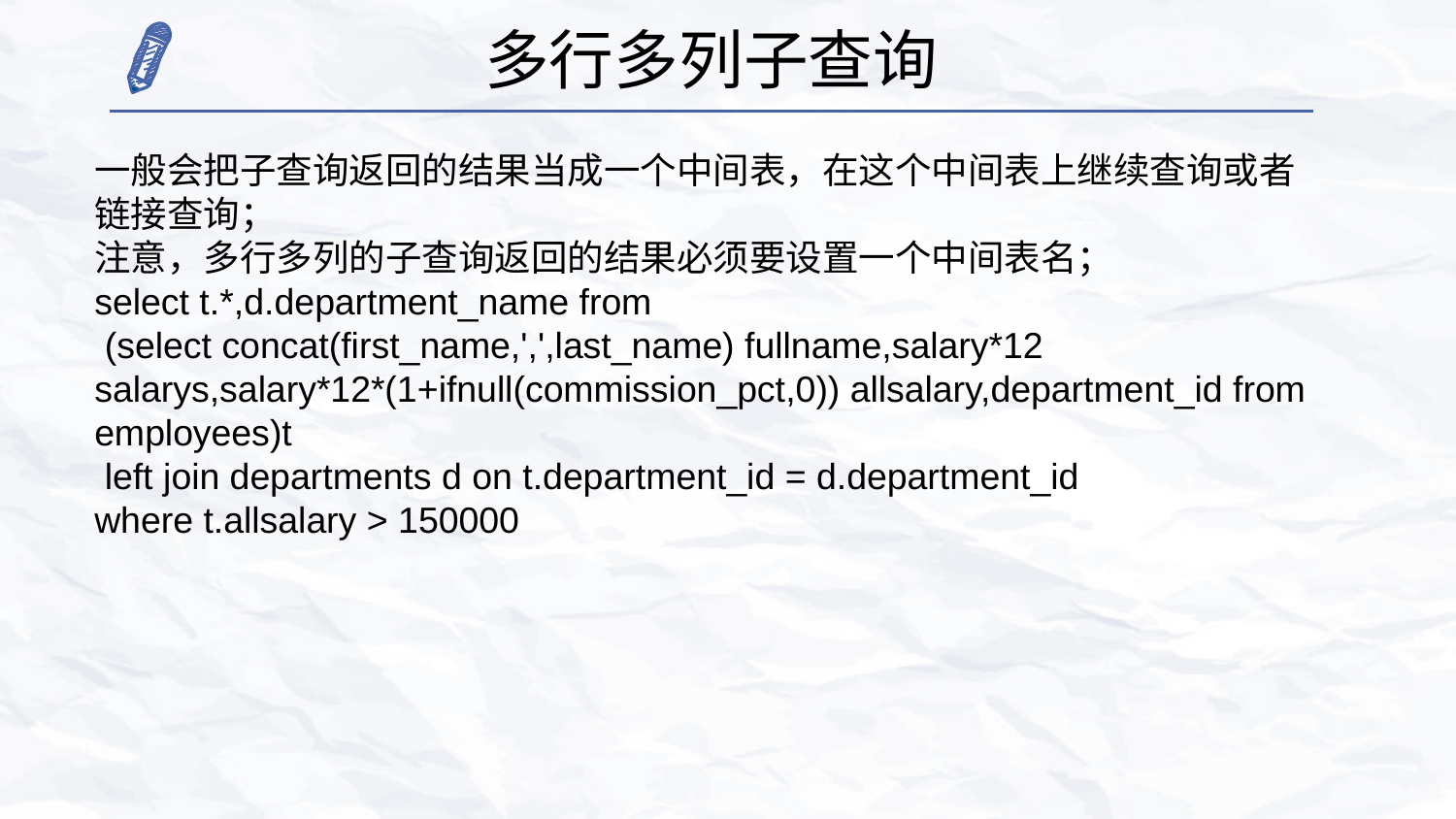

多行多列子查询

一般会把子查询返回的结果当成一个中间表，在这个中间表上继续查询或者链接查询；
注意，多行多列的子查询返回的结果必须要设置一个中间表名；
select t.*,d.department_name from
 (select concat(first_name,',',last_name) fullname,salary*12 salarys,salary*12*(1+ifnull(commission_pct,0)) allsalary,department_id from employees)t
 left join departments d on t.department_id = d.department_id
where t.allsalary > 150000